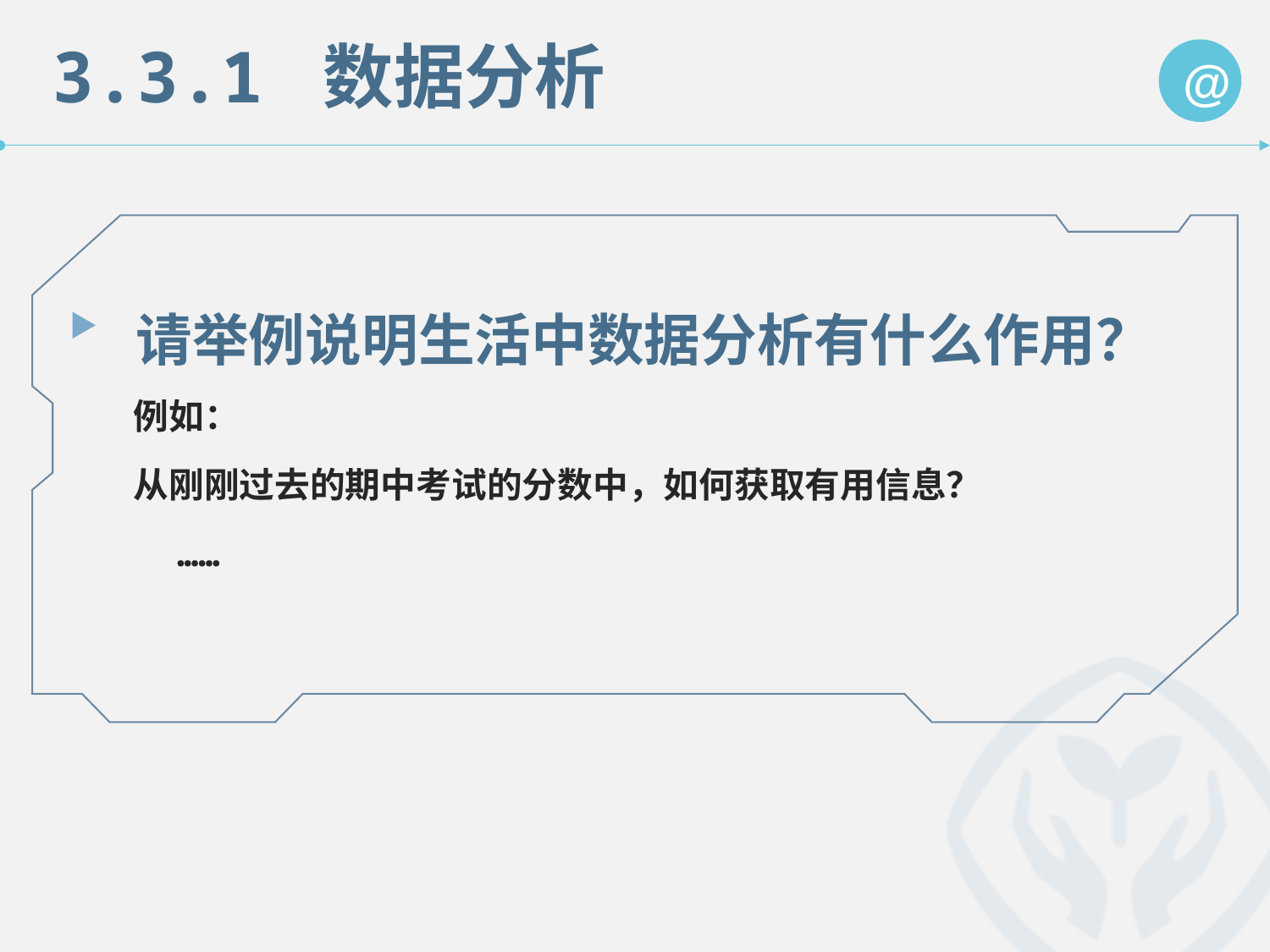

3.3.1 数据分析
@

请举例说明生活中数据分析有什么作用？

    例如：
    从刚刚过去的期中考试的分数中，如何获取有用信息？
    ……